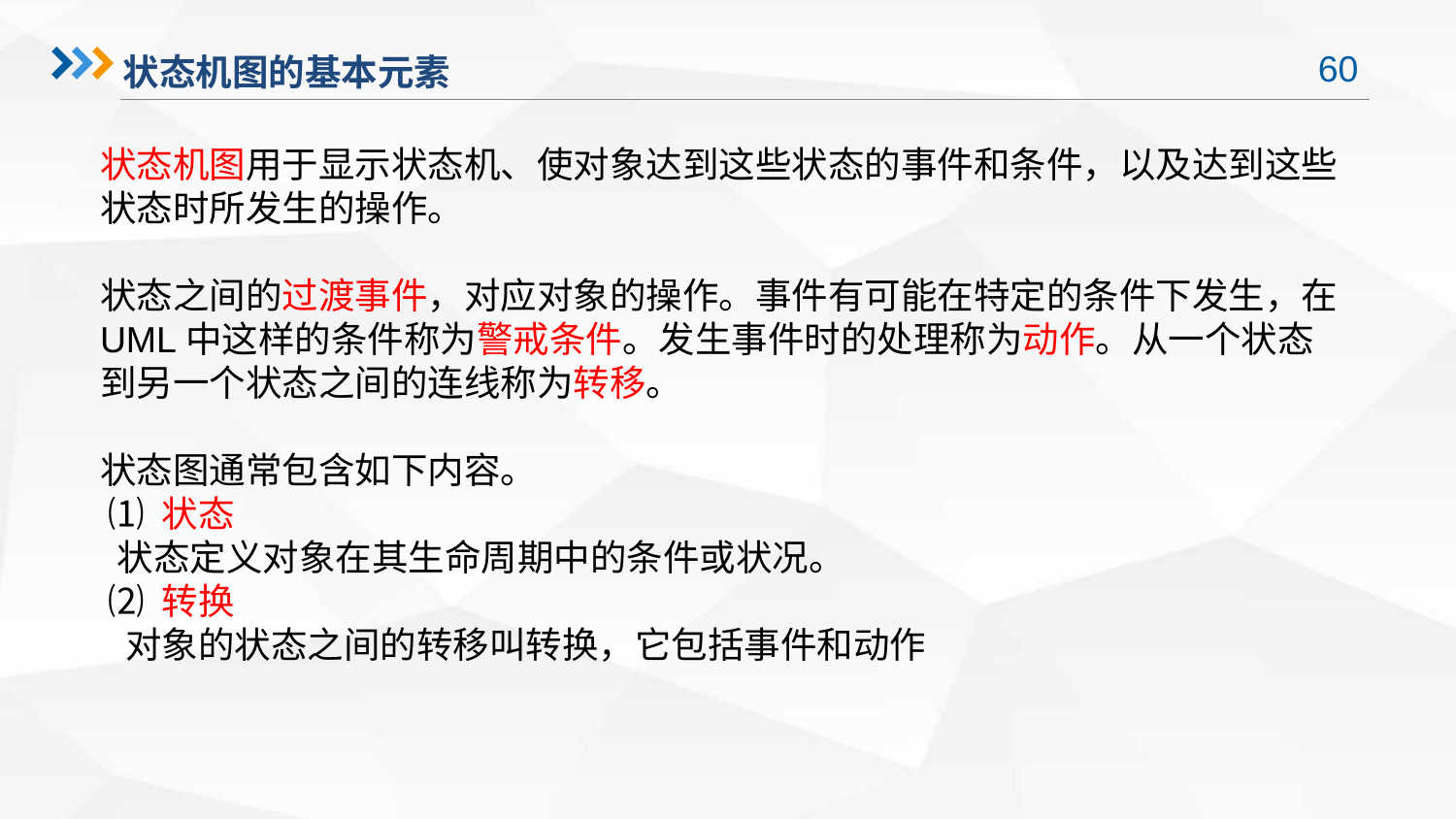

状态机图的基本元素
状态机图用于显示状态机、使对象达到这些状态的事件和条件，以及达到这些状态时所发生的操作。

状态之间的过渡事件，对应对象的操作。事件有可能在特定的条件下发生，在UML中这样的条件称为警戒条件。发生事件时的处理称为动作。从一个状态到另一个状态之间的连线称为转移。

状态图通常包含如下内容。
 ⑴ 状态
 状态定义对象在其生命周期中的条件或状况。
 ⑵ 转换
  对象的状态之间的转移叫转换，它包括事件和动作